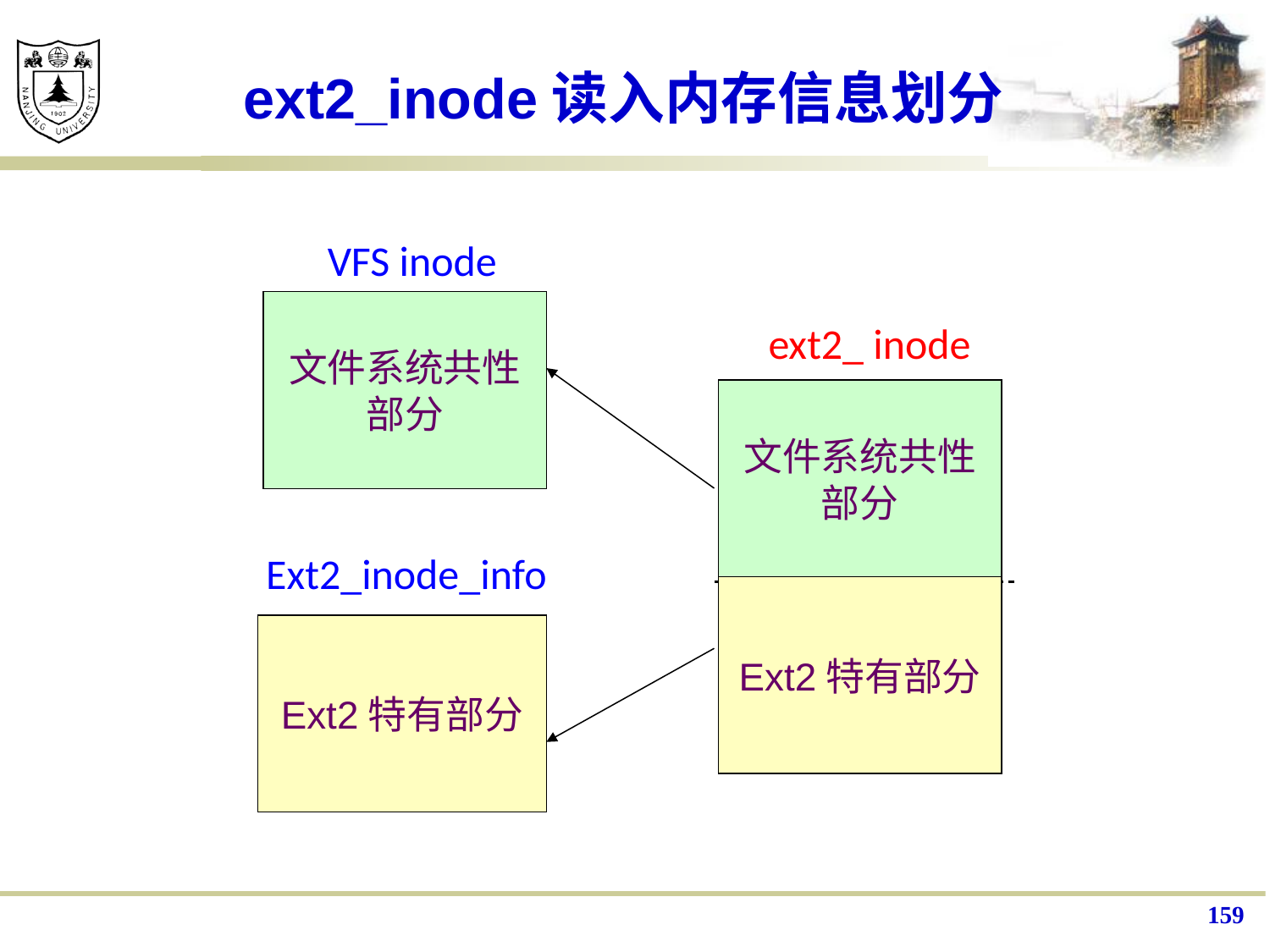

# ext2_inode读入内存信息划分
VFS inode
文件系统共性部分
文件系统共性部分
Ext2_inode_info
Ext2特有部分
Ext2特有部分
ext2_ inode
159